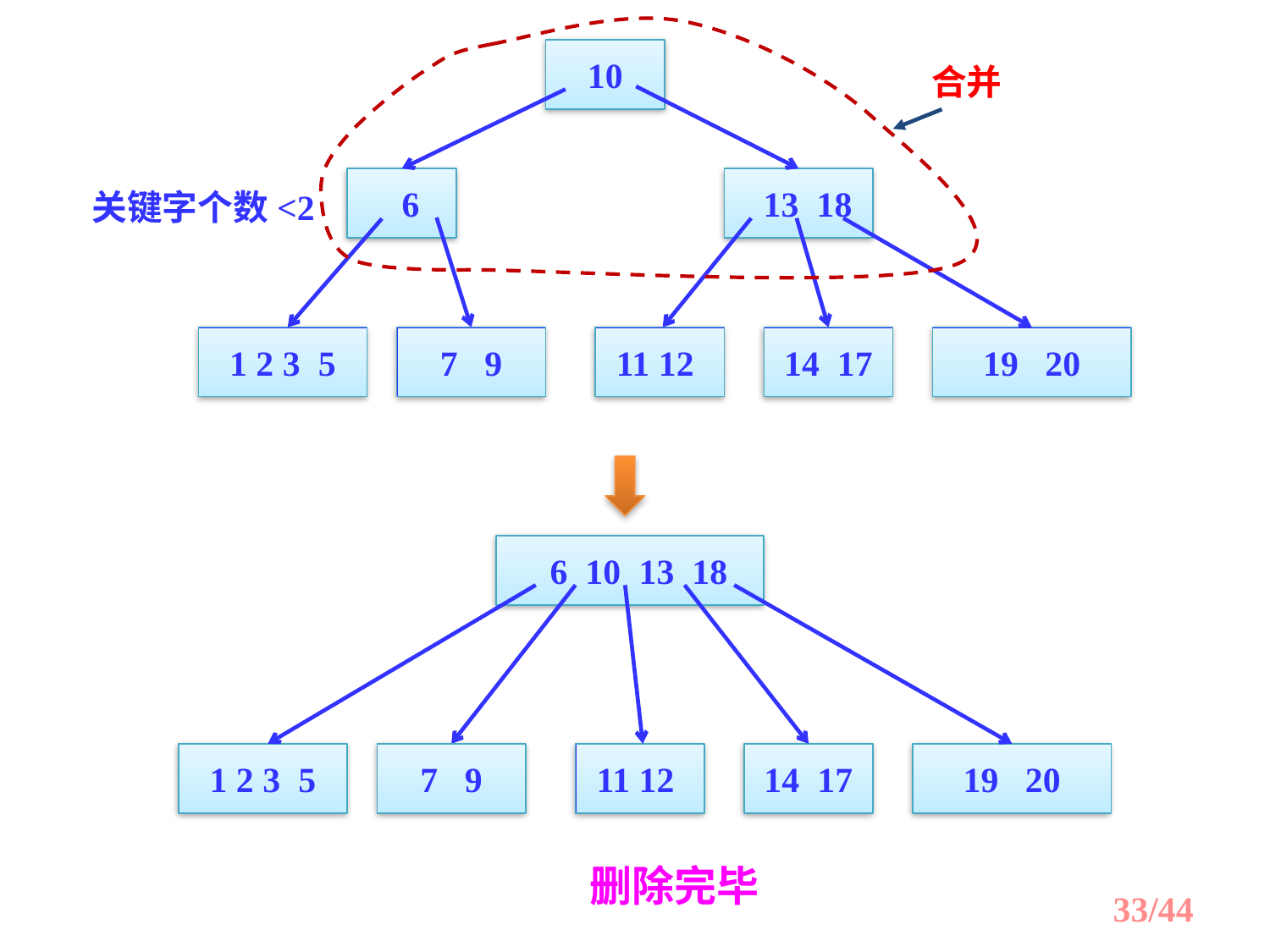

合并

10
  6
   13  18
关键字个数<2
1 2 3  5
7   9
11 12
14  17
19   20

  6  10  13  18
1 2 3  5
7   9
11 12
14  17
19   20
删除完毕
33/44